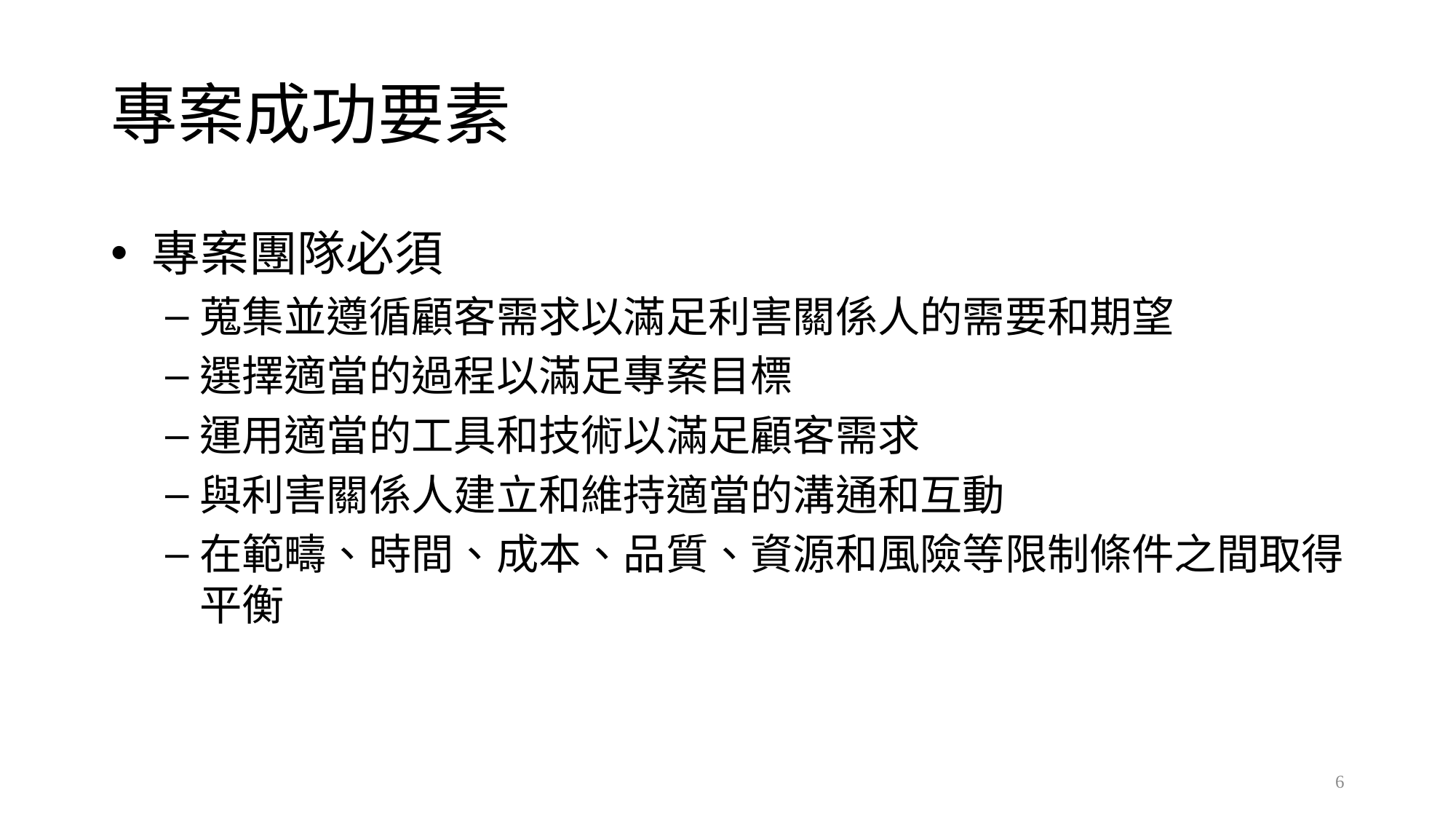

# 專案成功要素
專案團隊必須
蒐集並遵循顧客需求以滿足利害關係人的需要和期望
選擇適當的過程以滿足專案目標
運用適當的工具和技術以滿足顧客需求
與利害關係人建立和維持適當的溝通和互動
在範疇、時間、成本、品質、資源和風險等限制條件之間取得平衡
6